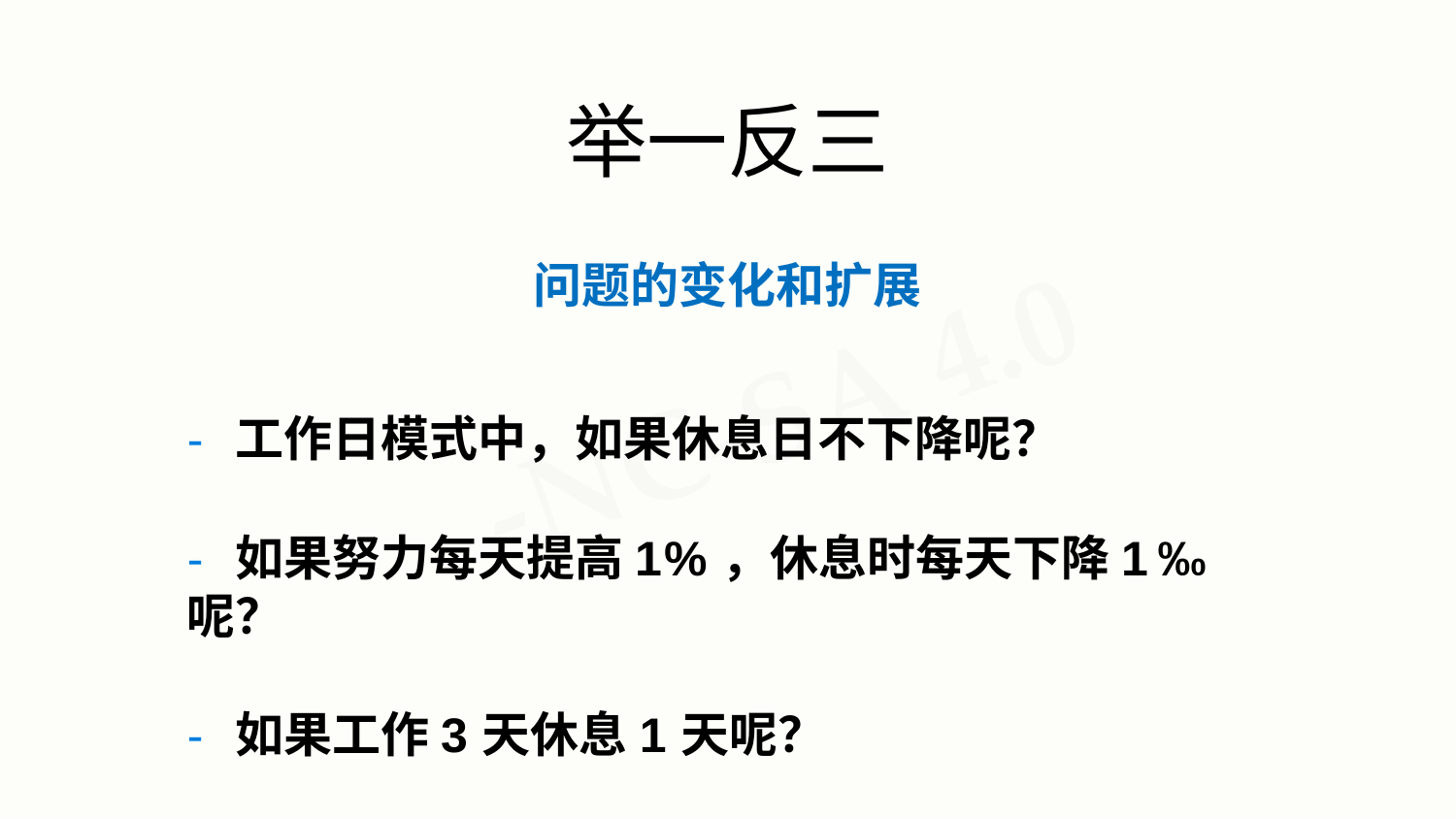

# 举一反三
问题的变化和扩展

- 工作日模式中，如果休息日不下降呢？

- 如果努力每天提高1%，休息时每天下降1‰呢？

- 如果工作3天休息1天呢？